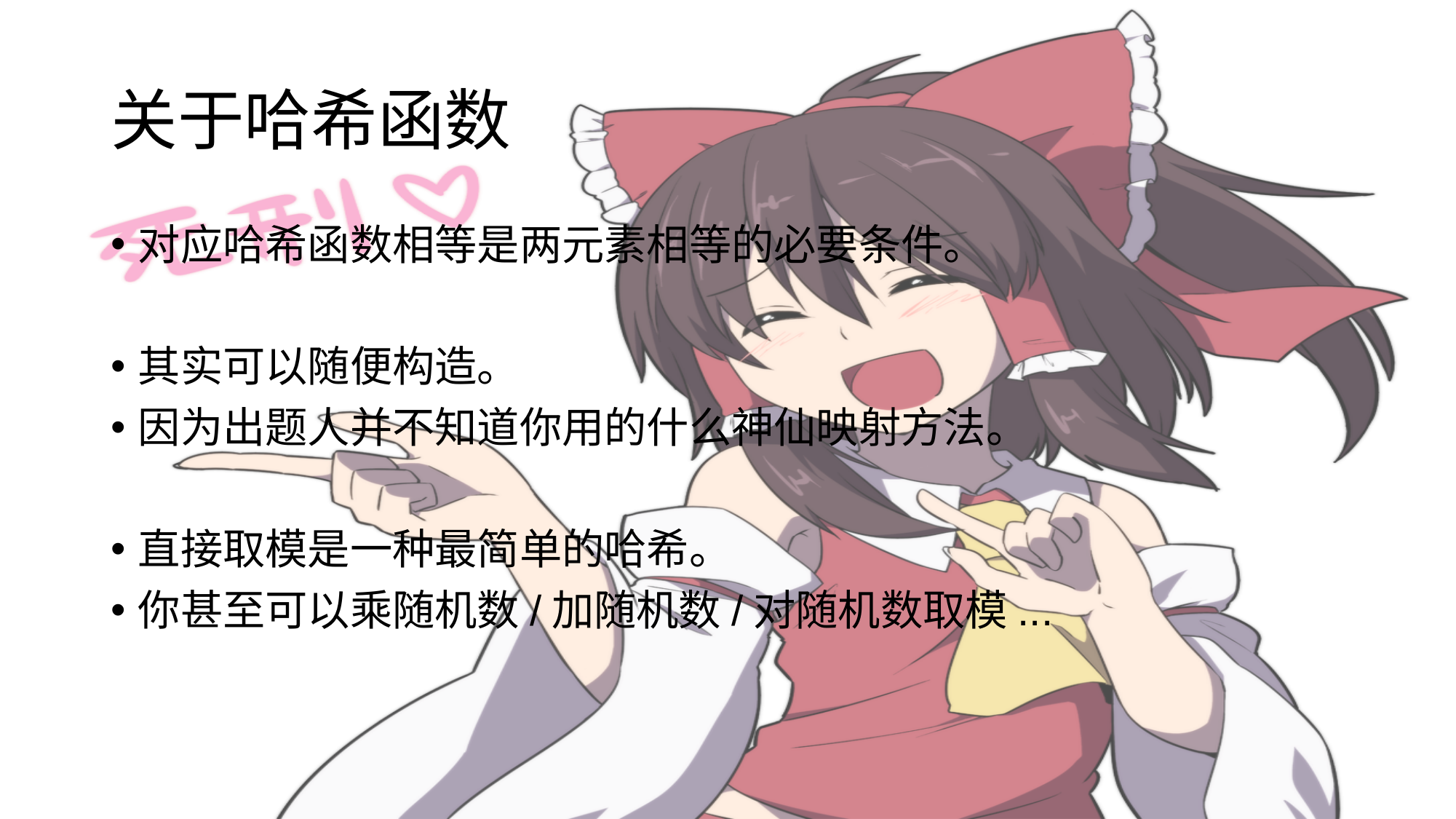

# 关于哈希函数
对应哈希函数相等是两元素相等的必要条件。

其实可以随便构造。
因为出题人并不知道你用的什么神仙映射方法。

直接取模是一种最简单的哈希。
你甚至可以乘随机数/加随机数/对随机数取模...